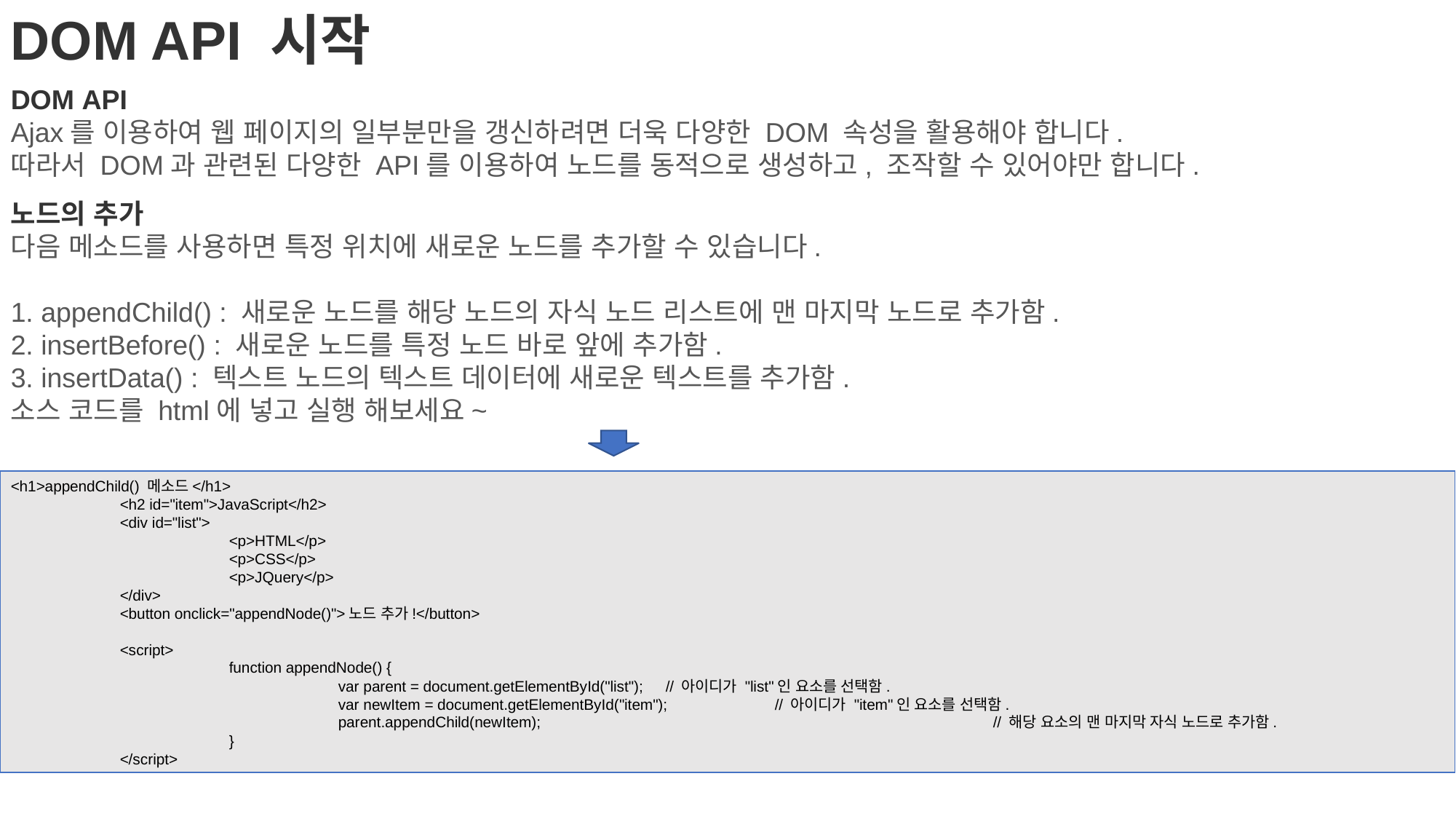

DOM API 시작
DOM API
Ajax를 이용하여 웹 페이지의 일부분만을 갱신하려면 더욱 다양한 DOM 속성을 활용해야 합니다.
따라서 DOM과 관련된 다양한 API를 이용하여 노드를 동적으로 생성하고, 조작할 수 있어야만 합니다.
노드의 추가
다음 메소드를 사용하면 특정 위치에 새로운 노드를 추가할 수 있습니다.

1. appendChild() : 새로운 노드를 해당 노드의 자식 노드 리스트에 맨 마지막 노드로 추가함.
2. insertBefore() : 새로운 노드를 특정 노드 바로 앞에 추가함.
3. insertData() : 텍스트 노드의 텍스트 데이터에 새로운 텍스트를 추가함.
소스 코드를 html에 넣고 실행 해보세요~

<h1>appendChild() 메소드</h1>
	<h2 id="item">JavaScript</h2>
	<div id="list">
		<p>HTML</p>
		<p>CSS</p>
		<p>JQuery</p>
	</div>
	<button onclick="appendNode()">노드 추가!</button>

	<script>
		function appendNode() {
			var parent = document.getElementById("list");	// 아이디가 "list"인 요소를 선택함.
			var newItem = document.getElementById("item");	// 아이디가 "item"인 요소를 선택함.
			parent.appendChild(newItem);					// 해당 요소의 맨 마지막 자식 노드로 추가함.
		}
	</script>